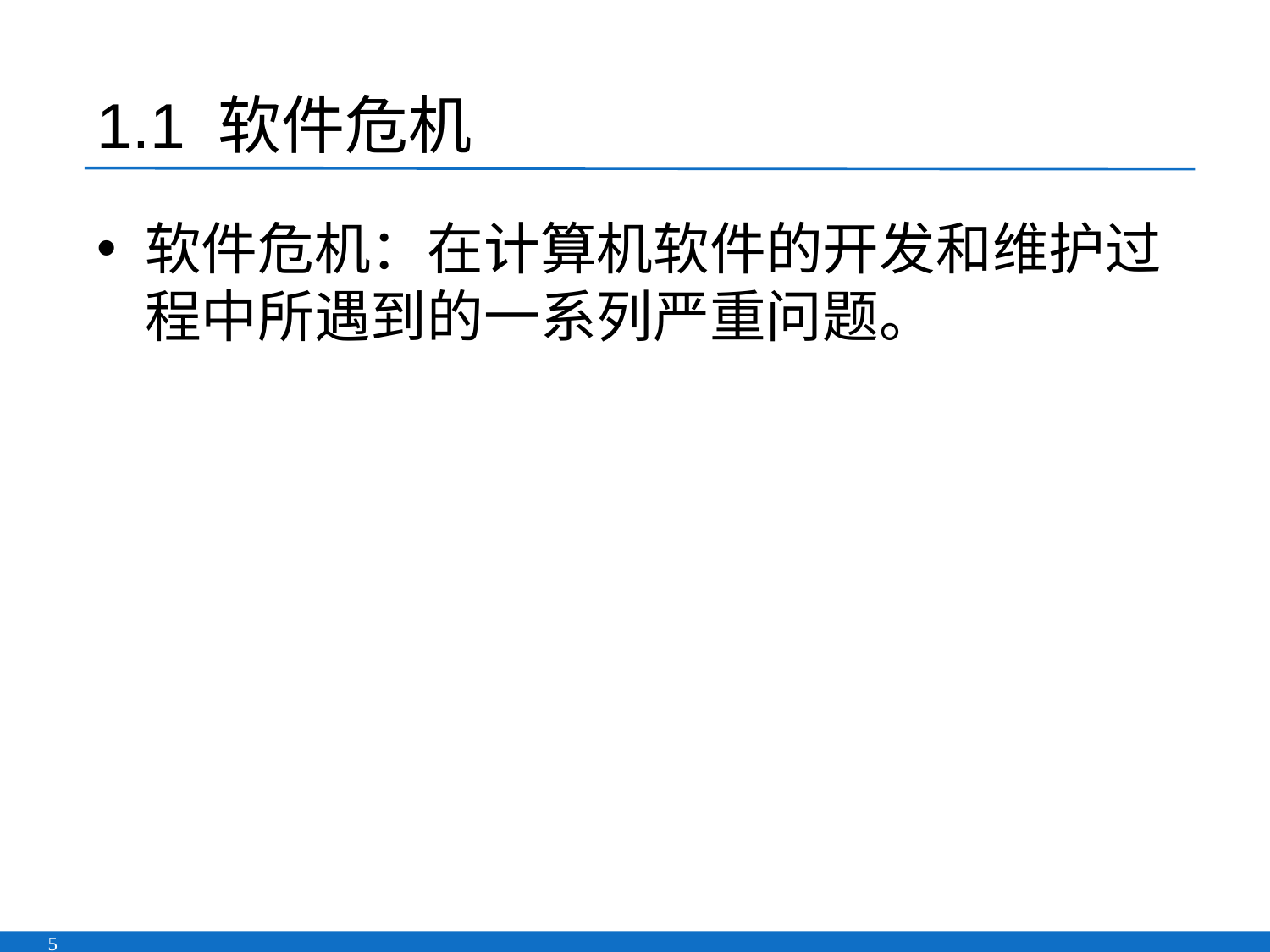

# 1.1 软件危机
软件危机：在计算机软件的开发和维护过程中所遇到的一系列严重问题。

5